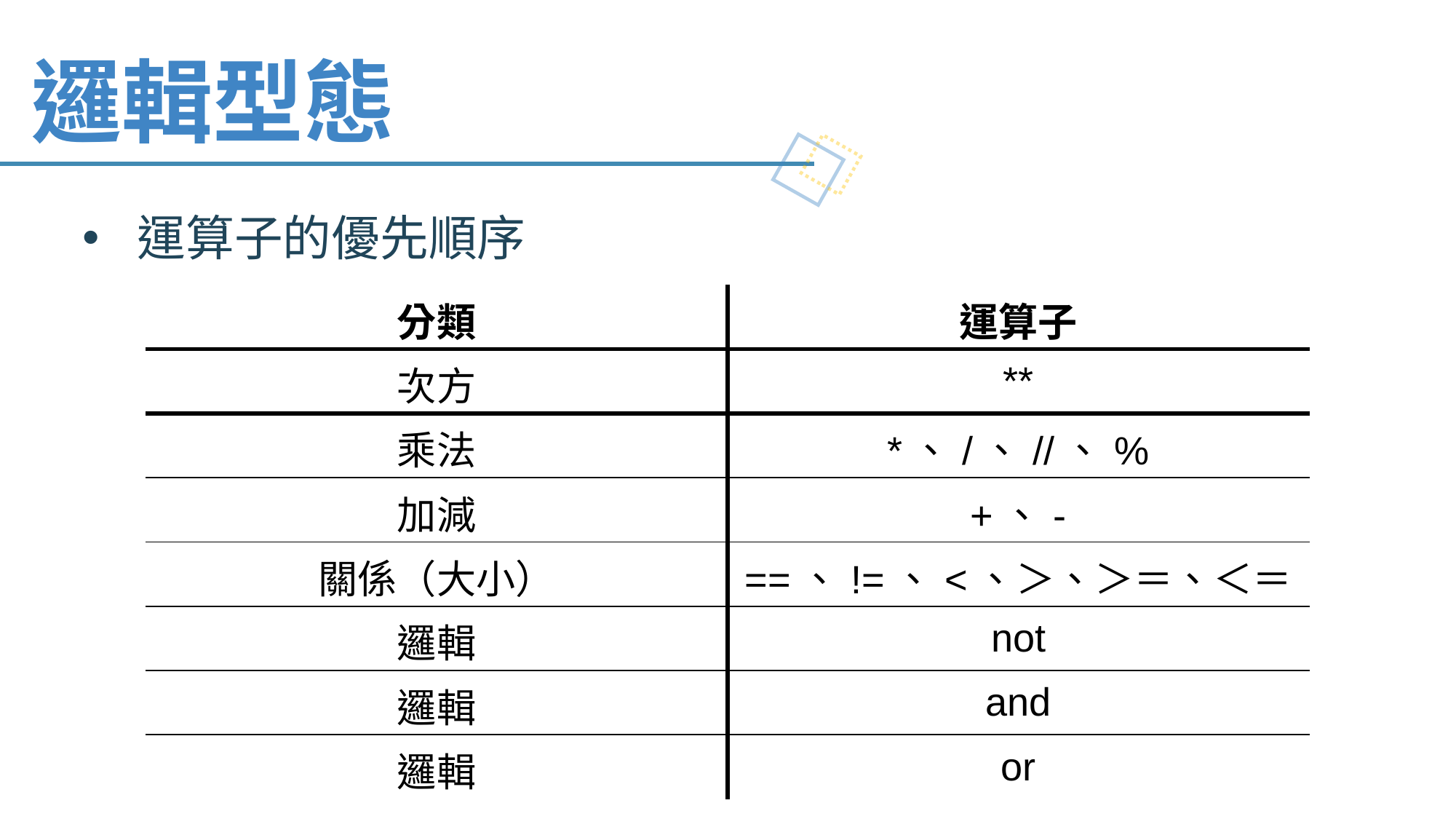

邏輯型態
運算子的優先順序
| 分類 | 運算子 |
| --- | --- |
| 次方 | \*\* |
| 乘法 | \*、/、//、% |
| 加減 | +、- |
| 關係（大小） | ==、!=、<、＞、＞＝、＜＝ |
| 邏輯 | not |
| 邏輯 | and |
| 邏輯 | or |